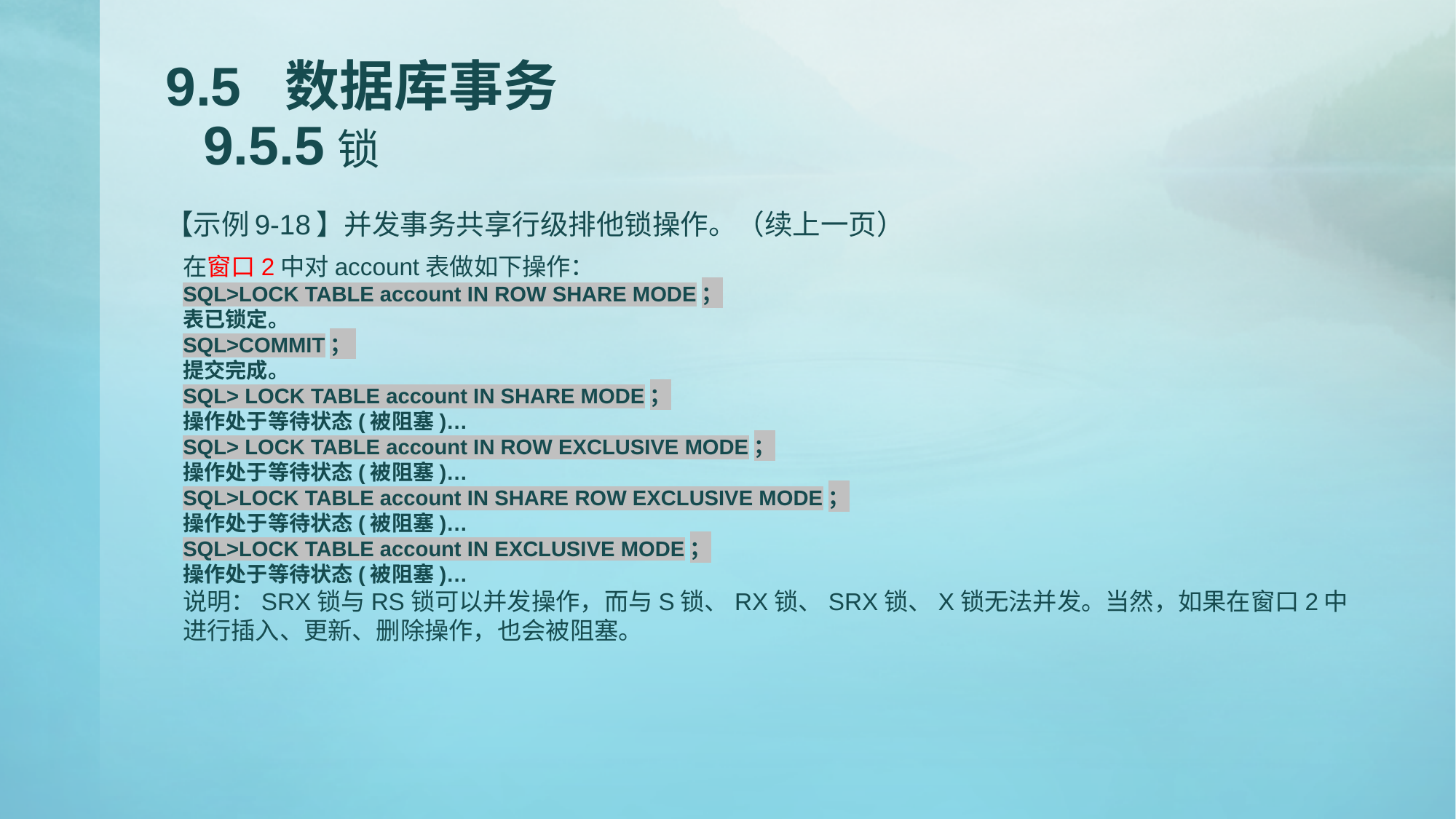

# 9.5  数据库事务 9.5.5锁
【示例9-18】并发事务共享行级排他锁操作。（续上一页）
在窗口2中对account表做如下操作：
SQL>LOCK TABLE account IN ROW SHARE MODE；
表已锁定。
SQL>COMMIT；
提交完成。
SQL> LOCK TABLE account IN SHARE MODE；
操作处于等待状态(被阻塞)…
SQL> LOCK TABLE account IN ROW EXCLUSIVE MODE；
操作处于等待状态(被阻塞)…
SQL>LOCK TABLE account IN SHARE ROW EXCLUSIVE MODE；
操作处于等待状态(被阻塞)…
SQL>LOCK TABLE account IN EXCLUSIVE MODE；
操作处于等待状态(被阻塞)…
说明：SRX锁与RS锁可以并发操作，而与S锁、RX锁、SRX锁、X锁无法并发。当然，如果在窗口2中进行插入、更新、删除操作，也会被阻塞。